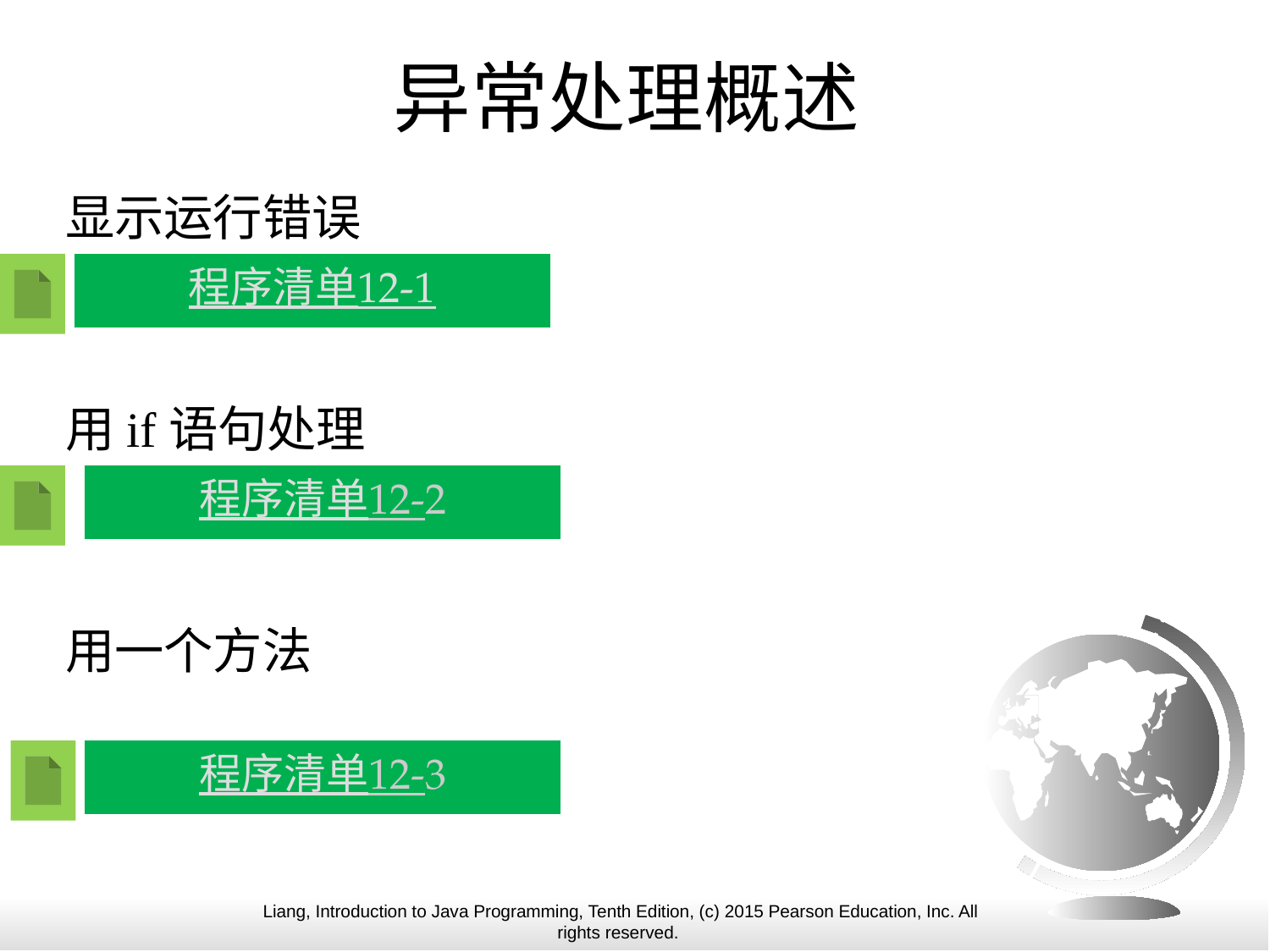

# 异常处理概述
显示运行错误

程序清单12-1
用if语句处理

程序清单12-2
用一个方法

程序清单12-3
4